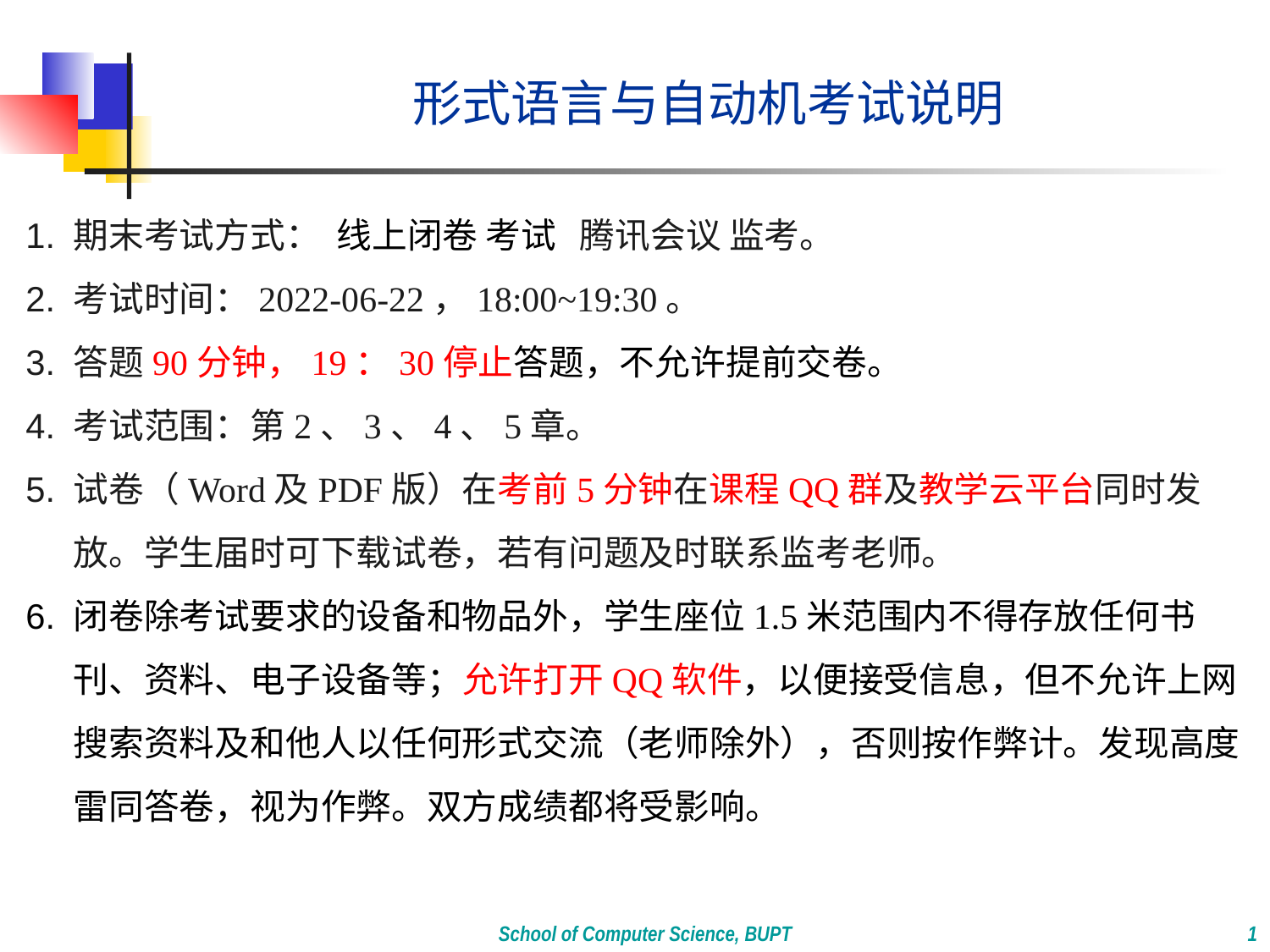

形式语言与自动机考试说明
期末考试方式：  线上闭卷 考试   腾讯会议 监考。
考试时间：2022-06-22，18:00~19:30。
答题90分钟，19：30停止答题，不允许提前交卷。
考试范围：第2、3、4、5章。
试卷（Word及PDF版）在考前5分钟在课程QQ群及教学云平台同时发放。学生届时可下载试卷，若有问题及时联系监考老师。
闭卷除考试要求的设备和物品外，学生座位1.5米范围内不得存放任何书刊、资料、电子设备等；允许打开QQ软件，以便接受信息，但不允许上网搜索资料及和他人以任何形式交流（老师除外），否则按作弊计。发现高度雷同答卷，视为作弊。双方成绩都将受影响。

School of Computer Science, BUPT
1